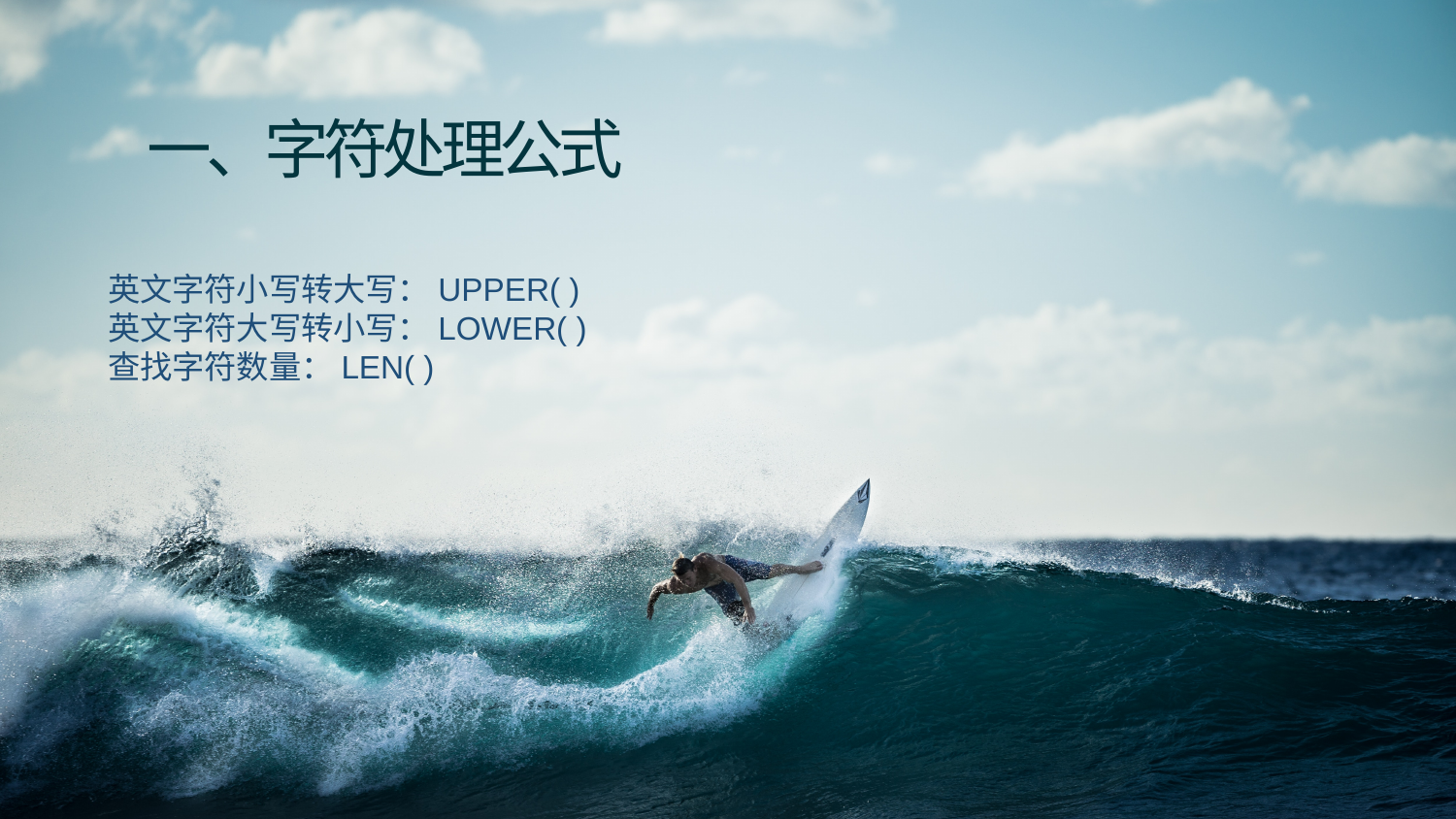

一、字符处理公式
英文字符小写转大写：UPPER( )
英文字符大写转小写：LOWER( )
查找字符数量：LEN( )